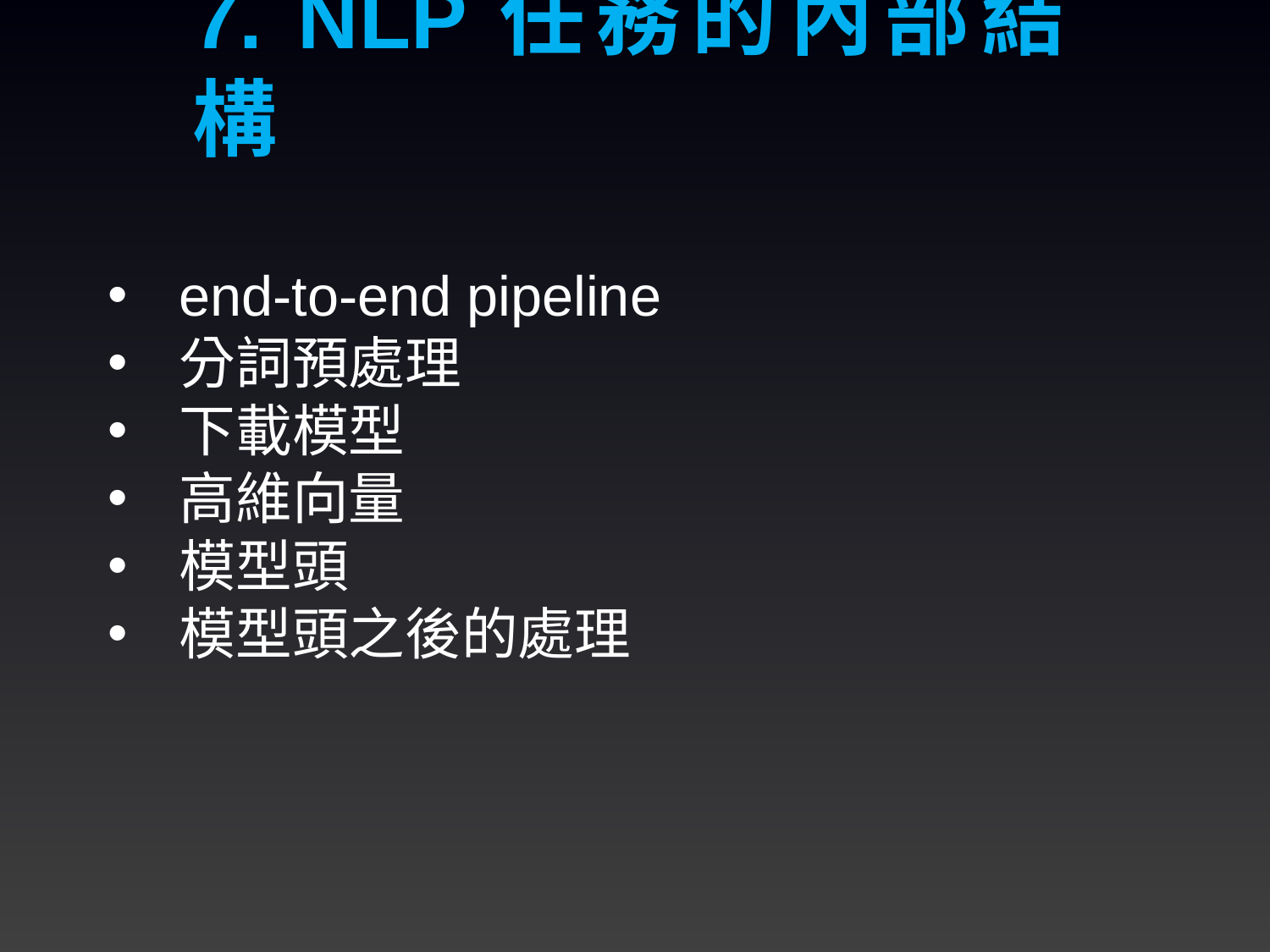

7. NLP任務的內部結構
end-to-end pipeline
分詞預處理
下載模型
高維向量
模型頭
模型頭之後的處理